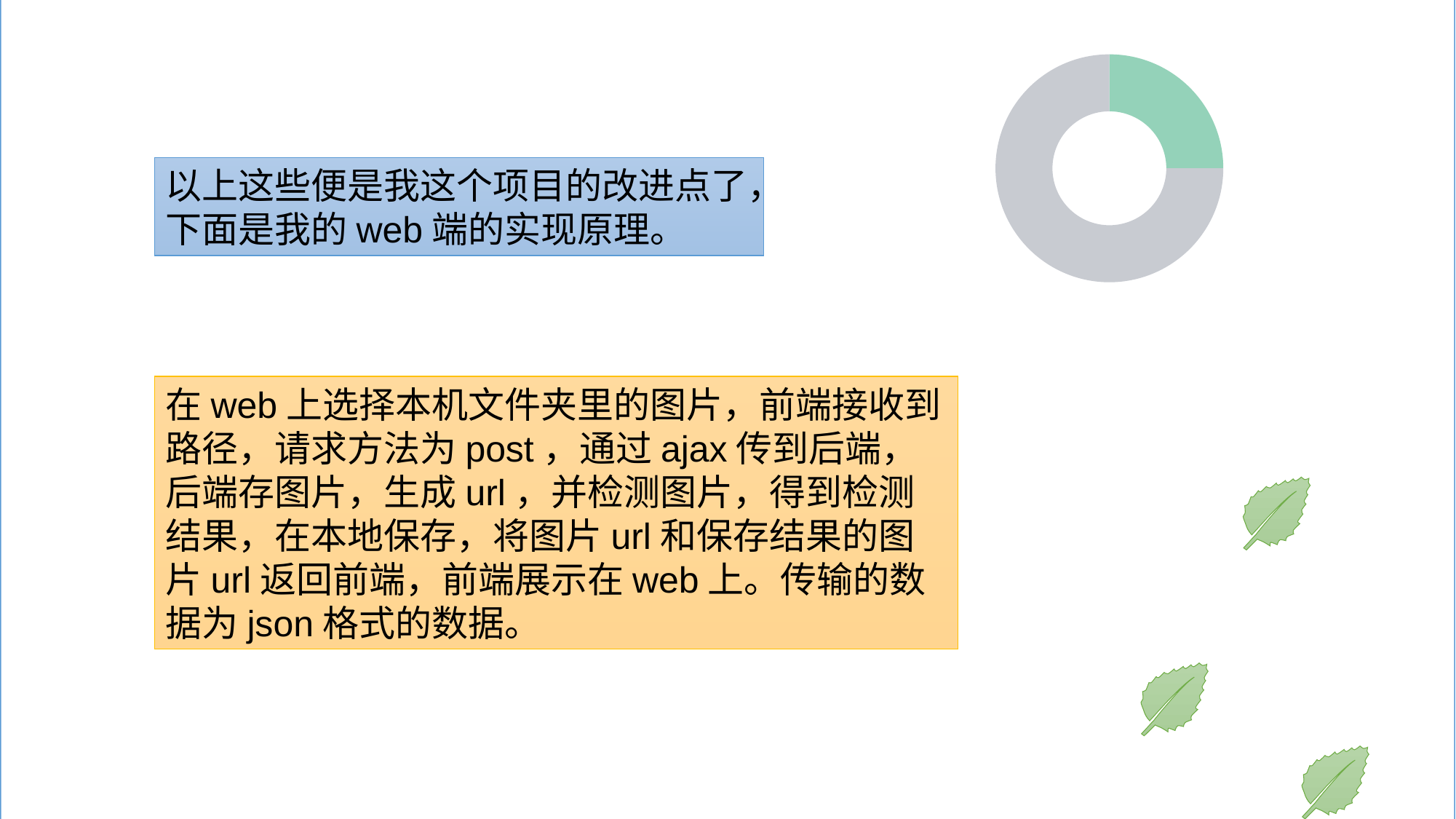

### Chart

| Category | Region 1 |
|---|---|
| April | 25.0 |
| May | 75.0 |
以上这些便是我这个项目的改进点了，
下面是我的web端的实现原理。
在web上选择本机文件夹里的图片，前端接收到路径，请求方法为post，通过ajax传到后端，后端存图片，生成url，并检测图片，得到检测结果，在本地保存，将图片url和保存结果的图片url返回前端，前端展示在web上。传输的数据为json格式的数据。